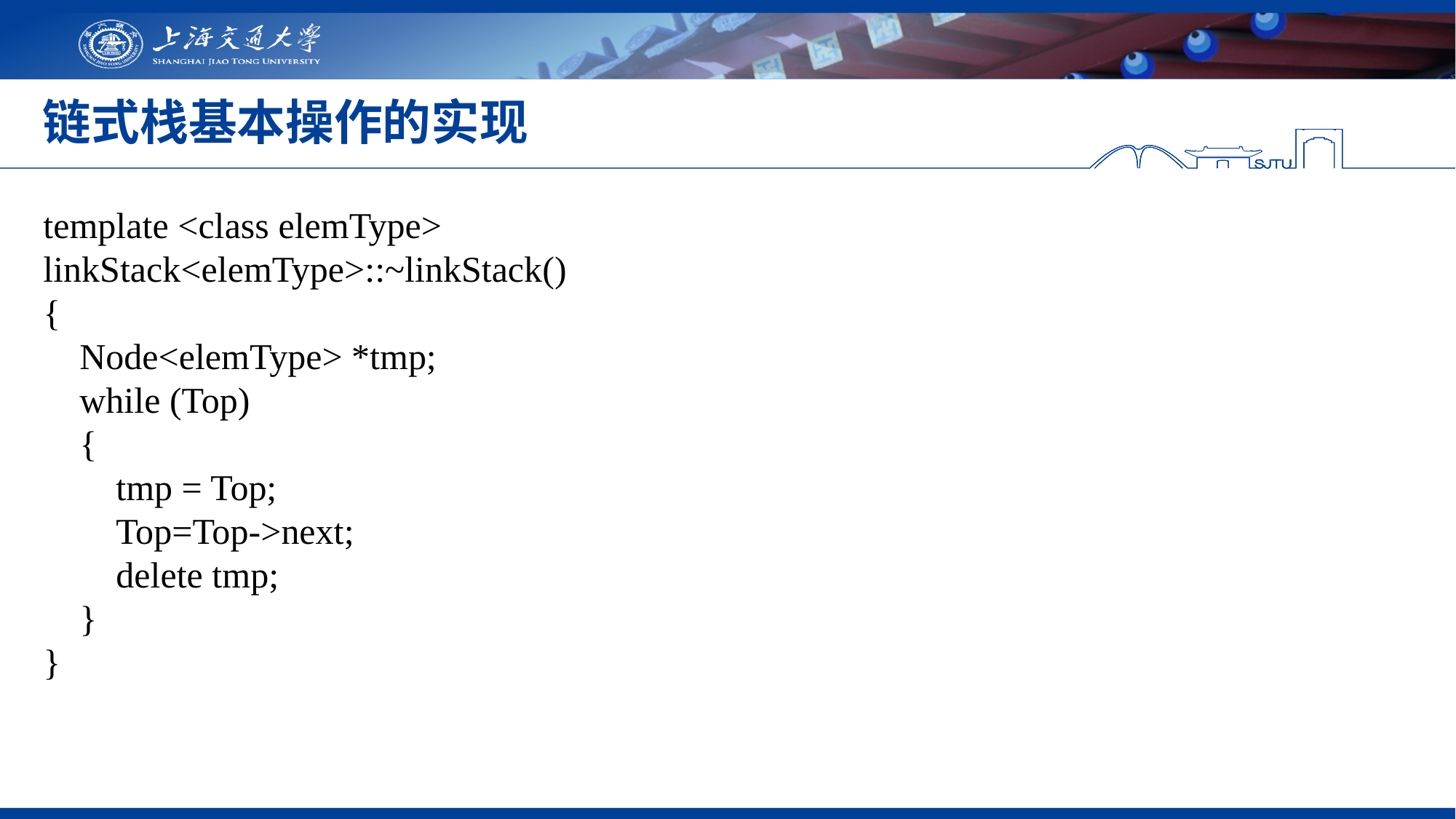

# 链式栈基本操作的实现
template <class elemType>
linkStack<elemType>::~linkStack()
{
    Node<elemType> *tmp;
    while (Top)
    {
        tmp = Top;
        Top=Top->next;
        delete tmp;
    }
}